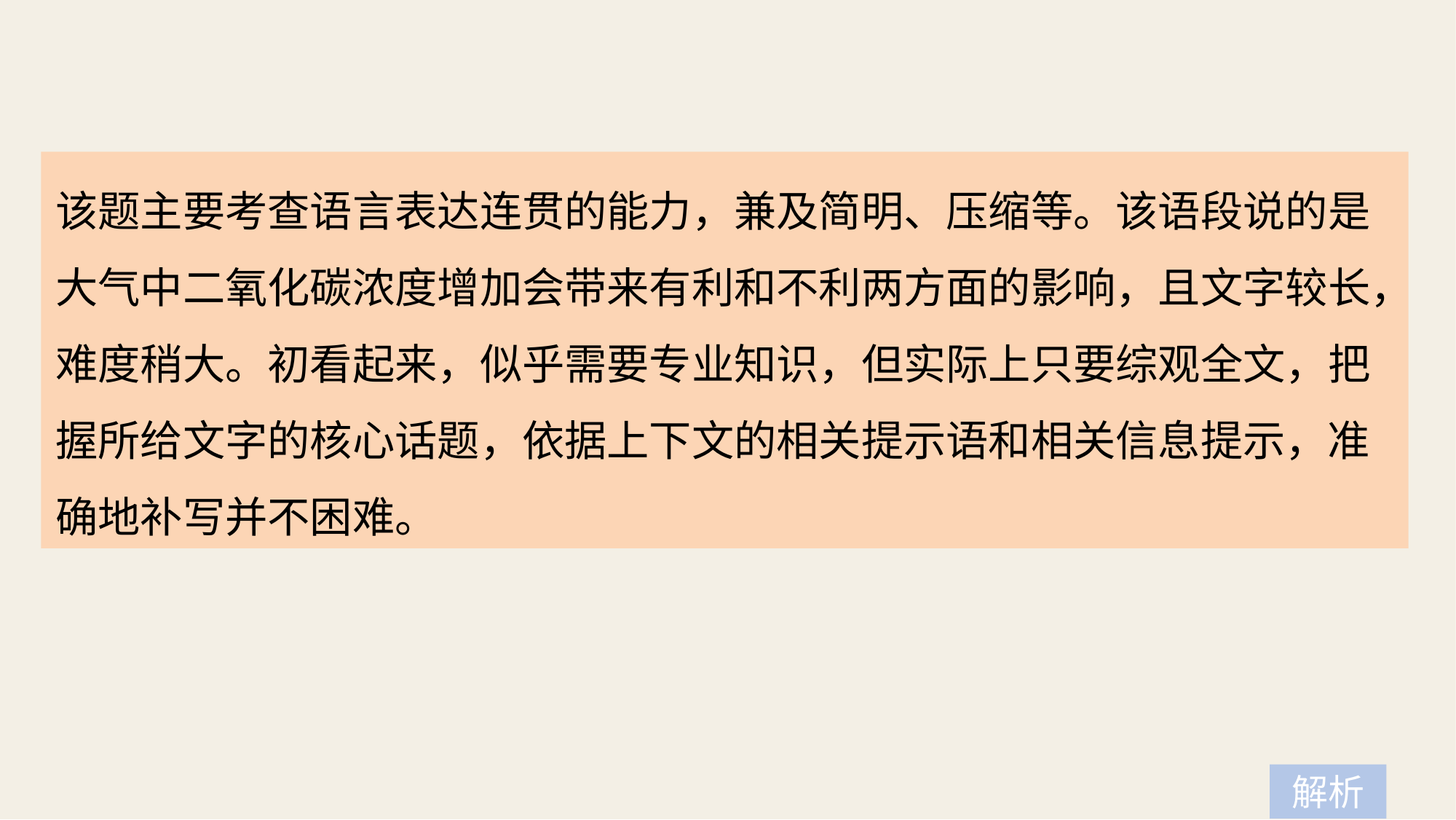

该题主要考查语言表达连贯的能力，兼及简明、压缩等。该语段说的是大气中二氧化碳浓度增加会带来有利和不利两方面的影响，且文字较长，难度稍大。初看起来，似乎需要专业知识，但实际上只要综观全文，把握所给文字的核心话题，依据上下文的相关提示语和相关信息提示，准确地补写并不困难。
解析